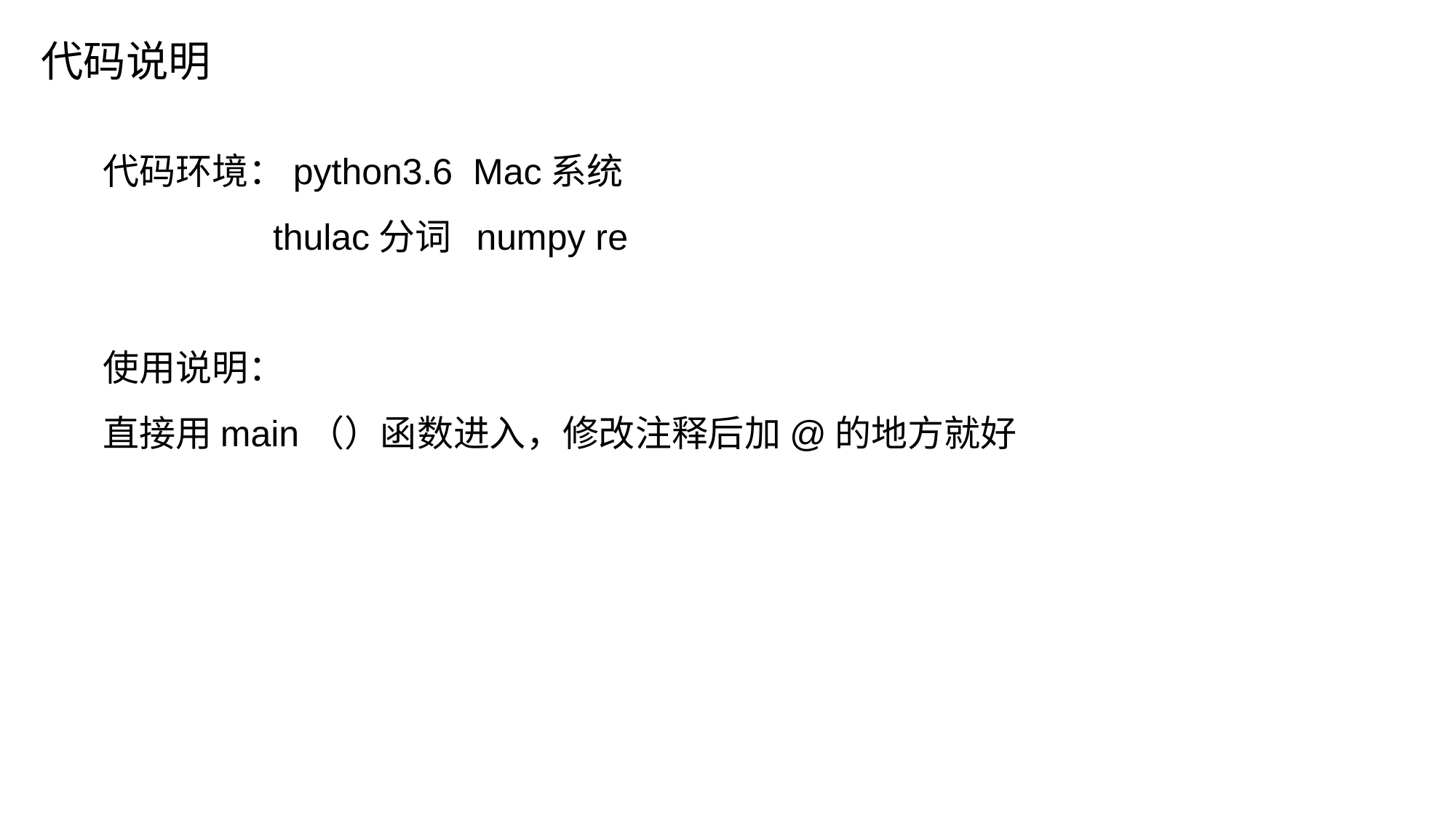

代码说明

代码环境：python3.6  Mac系统
	      thulac分词  numpy re

使用说明：
直接用main（）函数进入，修改注释后加@的地方就好